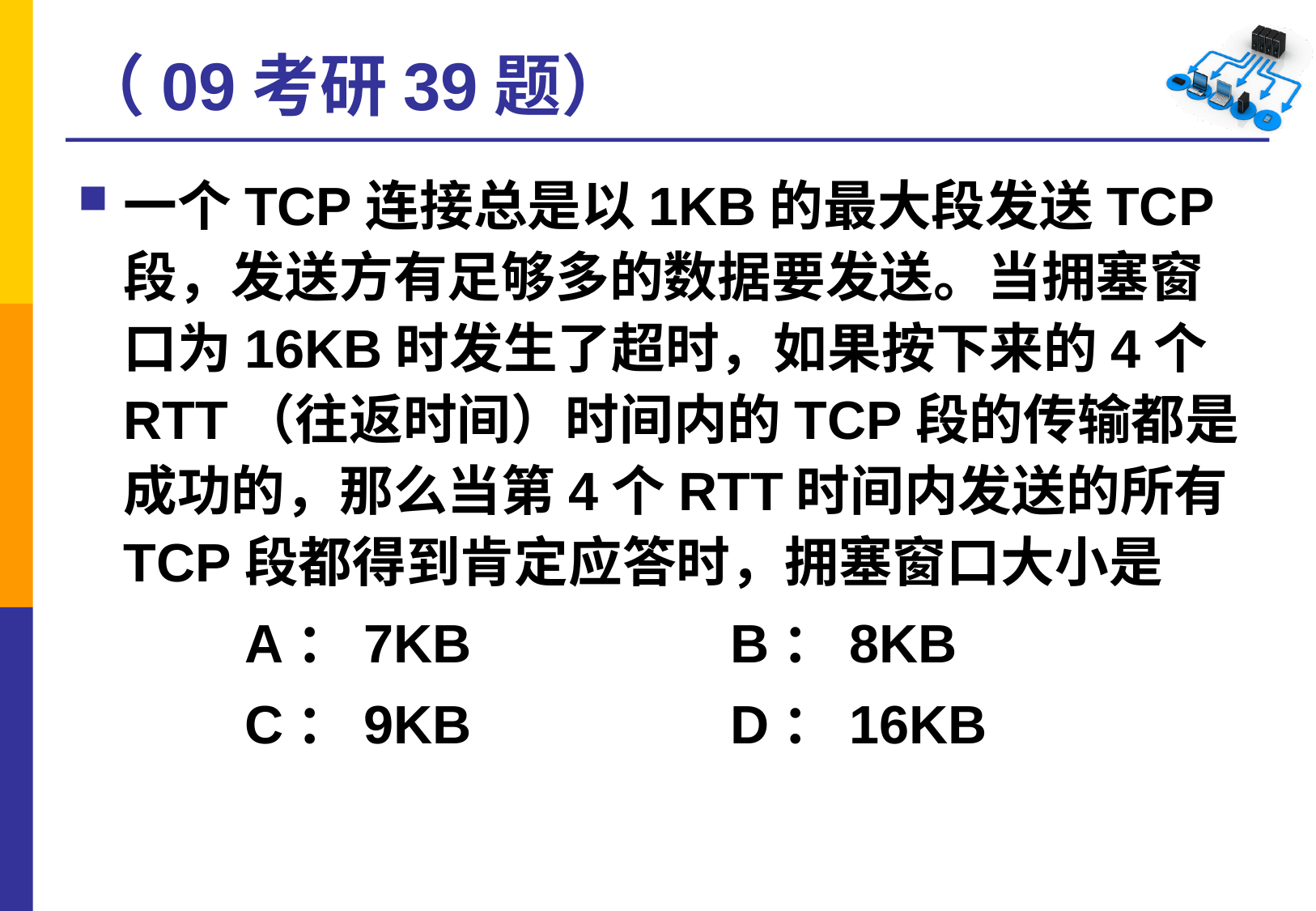

# （09考研39题）
一个TCP连接总是以1KB的最大段发送TCP段，发送方有足够多的数据要发送。当拥塞窗口为16KB时发生了超时，如果按下来的4个RTT（往返时间）时间内的TCP段的传输都是成功的，那么当第4个RTT时间内发送的所有TCP段都得到肯定应答时，拥塞窗口大小是
		A：7KB			B：8KB
		C：9KB			D：16KB